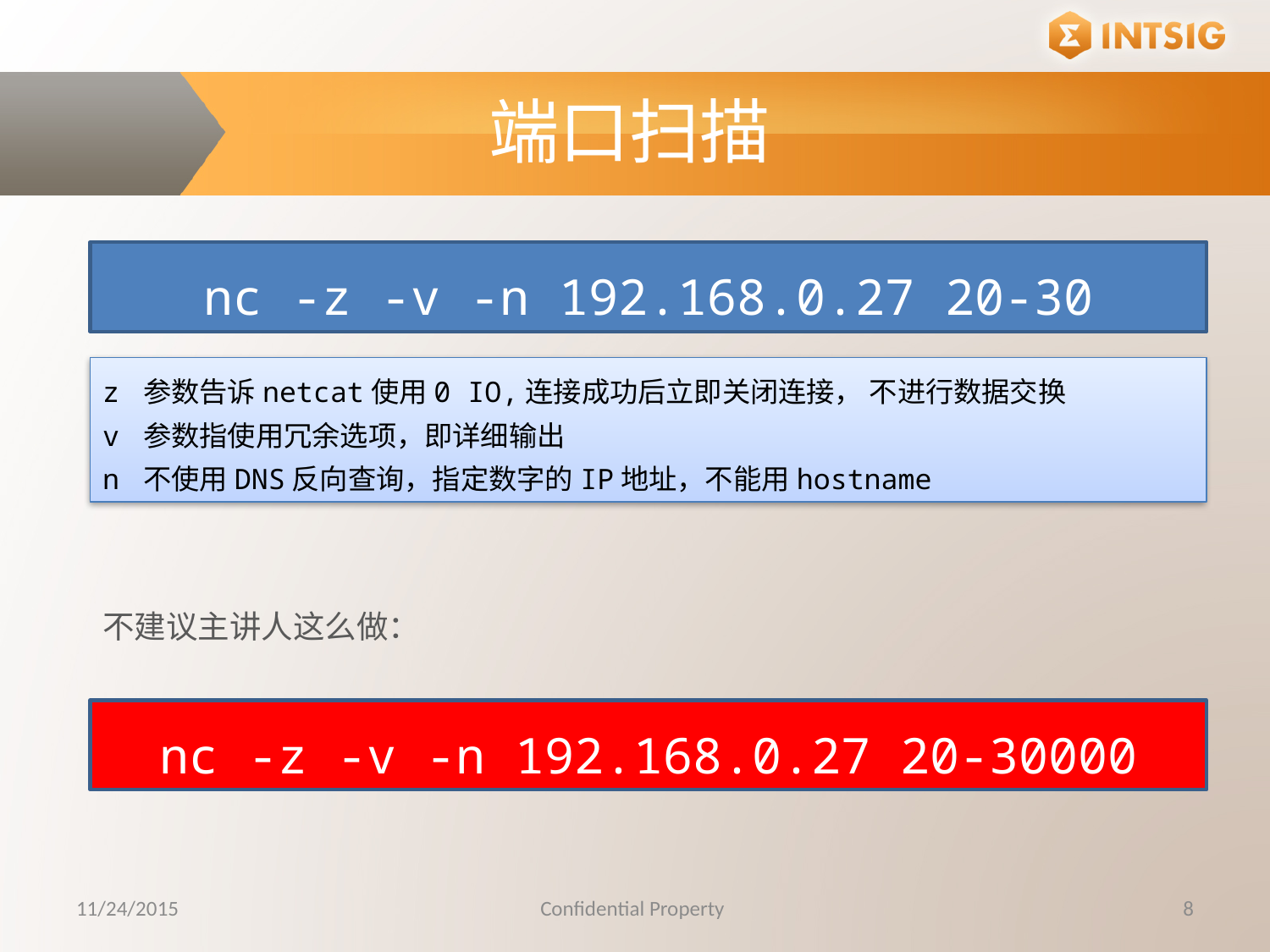

端口扫描
nc -z -v -n 192.168.0.27 20-30
z 参数告诉netcat使用0 IO,连接成功后立即关闭连接， 不进行数据交换
v 参数指使用冗余选项，即详细输出
n 不使用DNS反向查询，指定数字的IP地址，不能用hostname
不建议主讲人这么做：
nc -z -v -n 192.168.0.27 20-30000
11/24/2015
Confidential Property
8